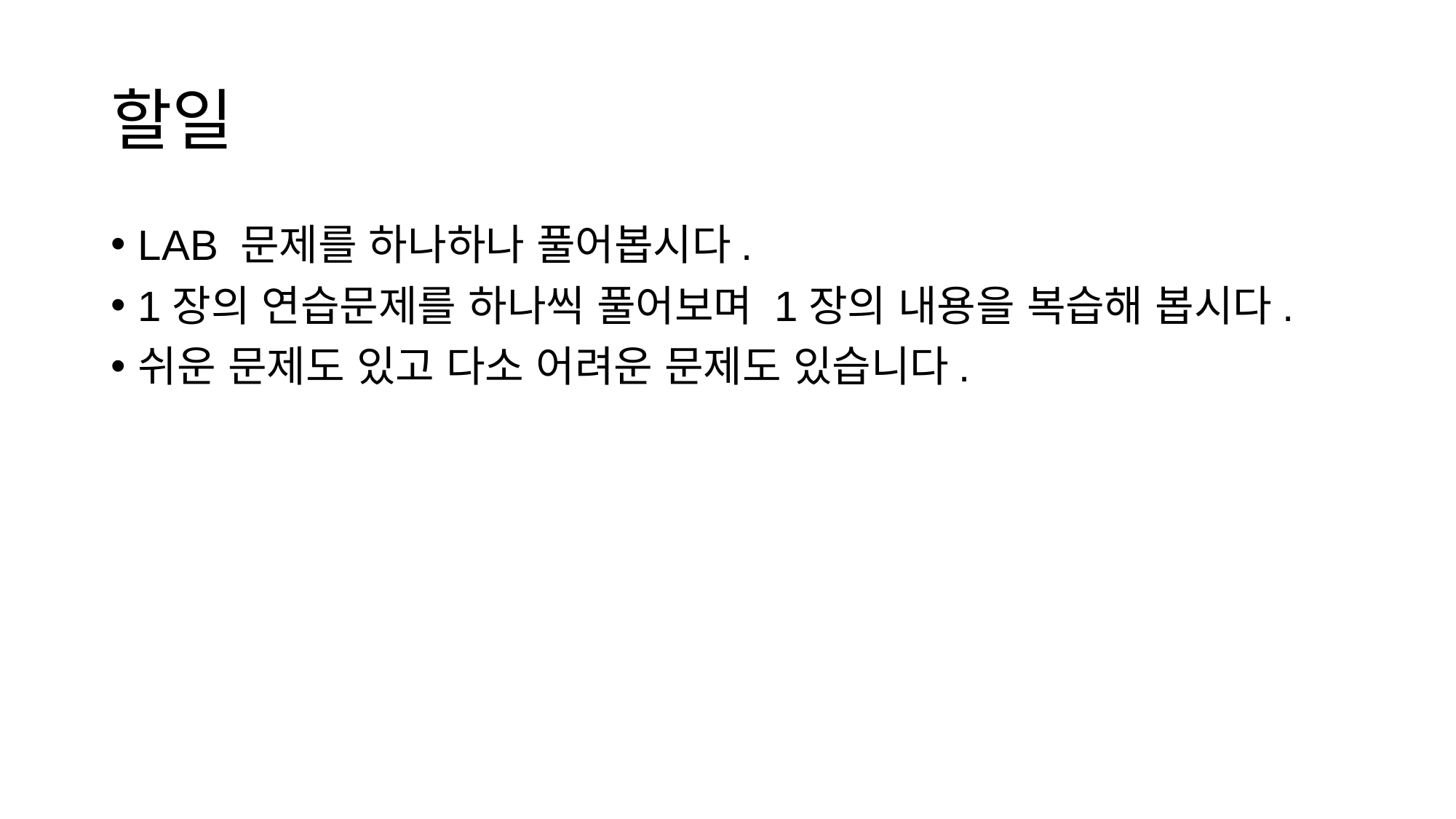

# 할일
LAB 문제를 하나하나 풀어봅시다.
1장의 연습문제를 하나씩 풀어보며 1장의 내용을 복습해 봅시다.
쉬운 문제도 있고 다소 어려운 문제도 있습니다.